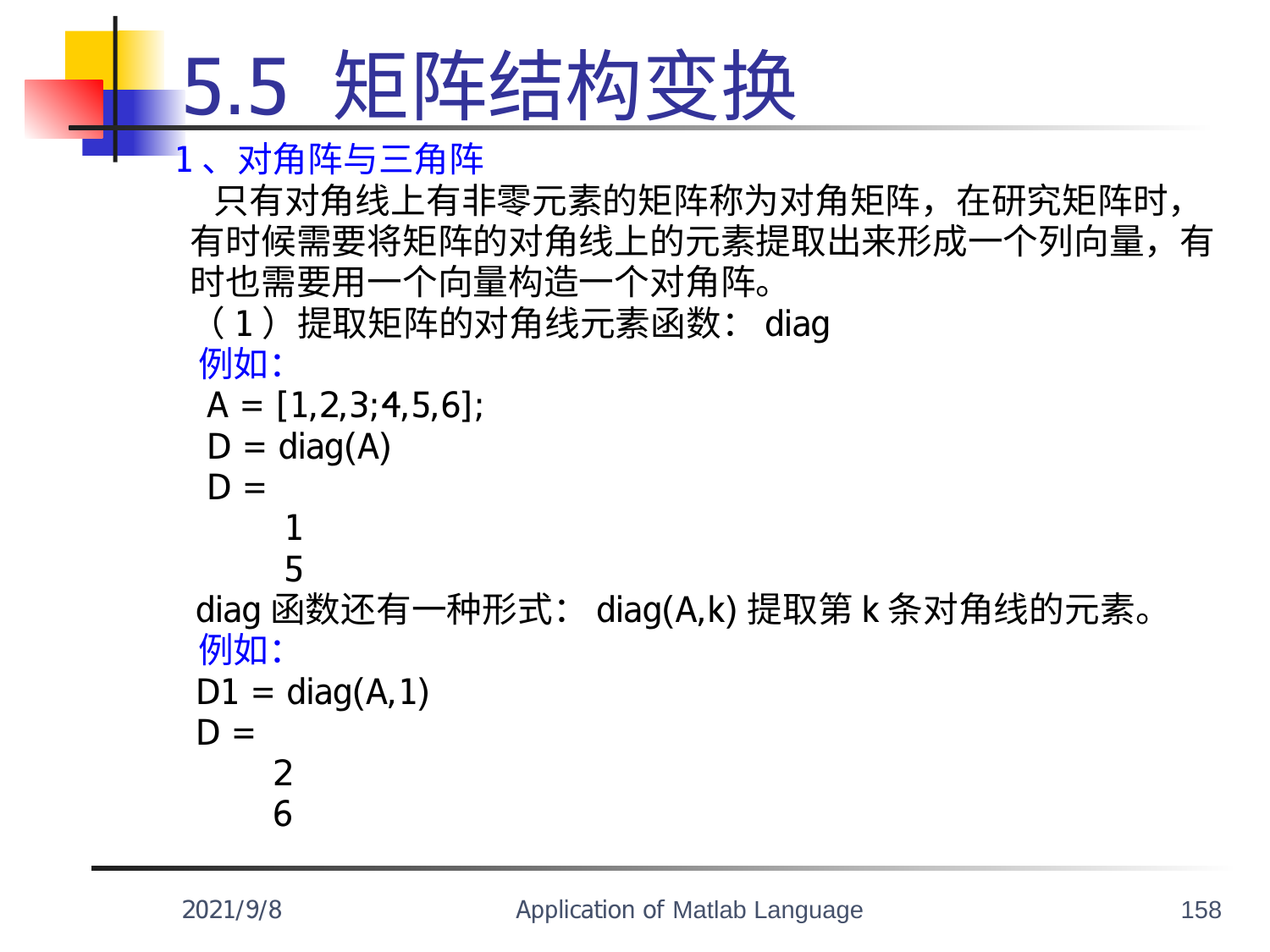

# 5.5 矩阵结构变换
1、对角阵与三角阵
    只有对角线上有非零元素的矩阵称为对角矩阵，在研究矩阵时，
 有时候需要将矩阵的对角线上的元素提取出来形成一个列向量，有
 时也需要用一个向量构造一个对角阵。
 （1）提取矩阵的对角线元素函数：diag
  例如：
   A = [1,2,3;4,5,6];
   D = diag(A)
   D =
          1
          5
  diag函数还有一种形式：diag(A,k)提取第k条对角线的元素。
  例如：
  D1 = diag(A,1)
  D =
         2
         6
 2021/9/8
Application of Matlab Language
158